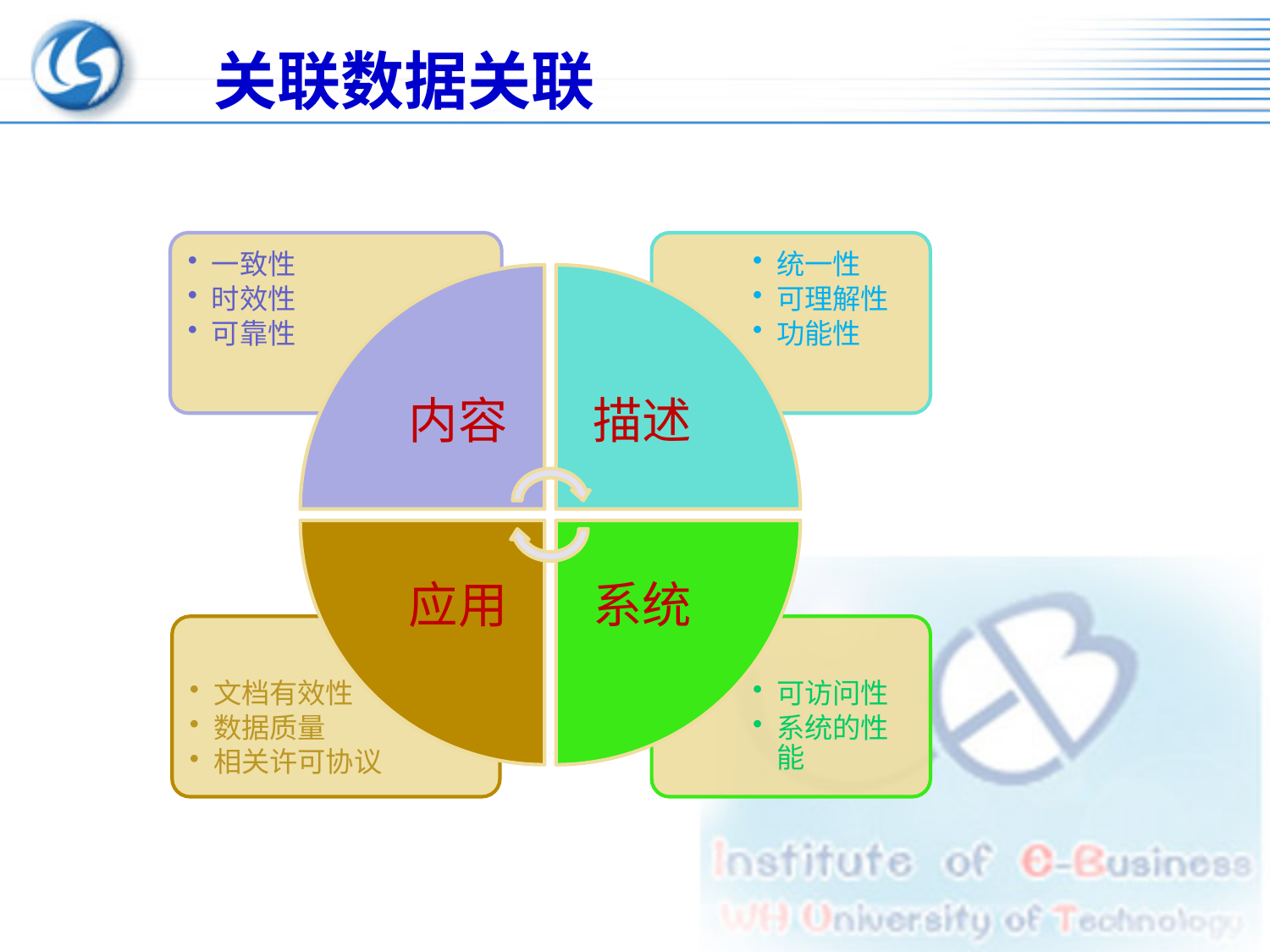

# 关联数据关联
可访问性
系统的性能
文档有效性
数据质量
相关许可协议

统一性
可理解性
功能性
一致性
时效性
可靠性
内容
描述
系统
应用